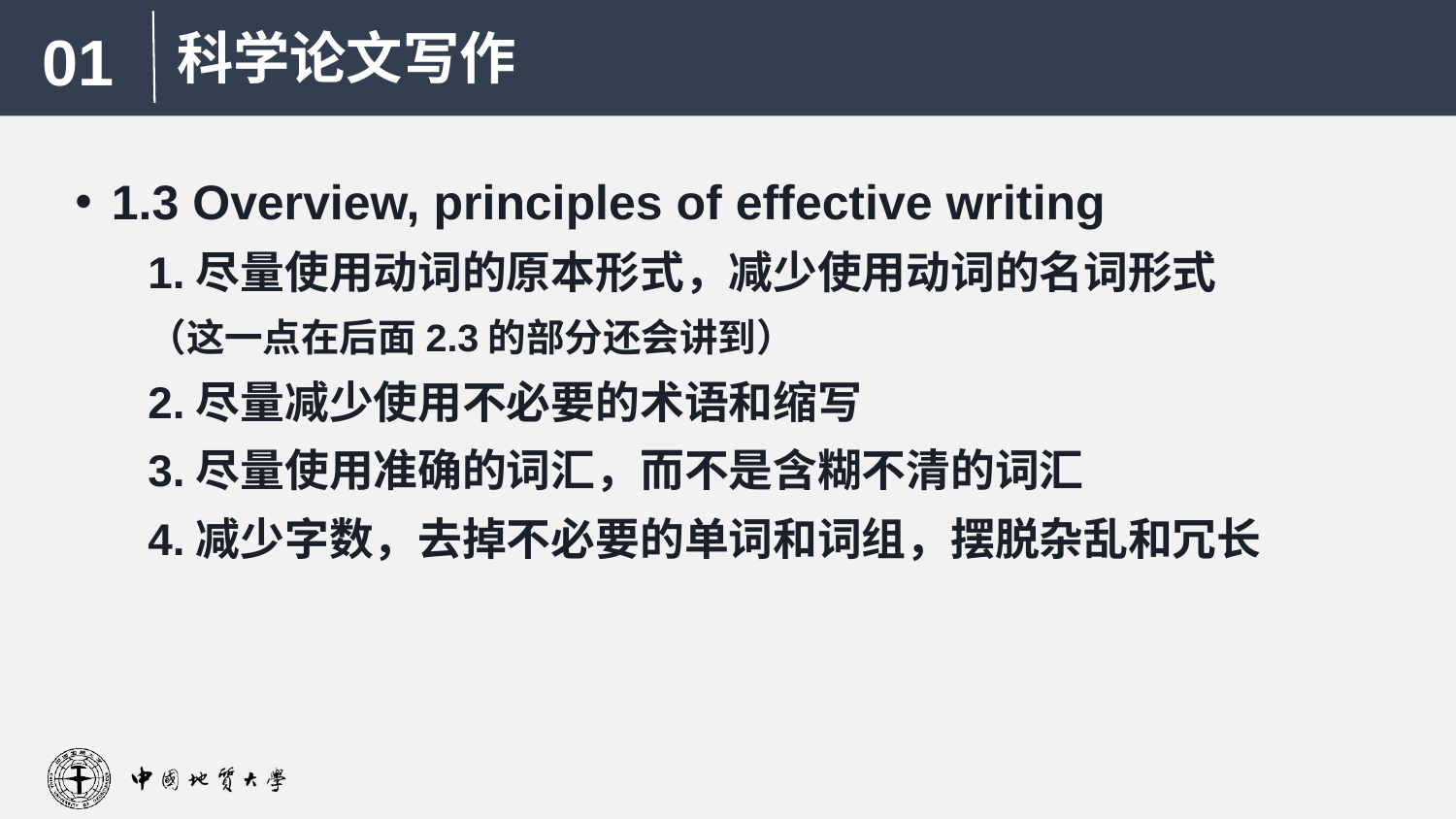

科学论文写作
01
1.3 Overview, principles of effective writing
1.尽量使用动词的原本形式，减少使用动词的名词形式
（这一点在后面2.3的部分还会讲到）
2.尽量减少使用不必要的术语和缩写
3.尽量使用准确的词汇，而不是含糊不清的词汇
4.减少字数，去掉不必要的单词和词组，摆脱杂乱和冗长
6